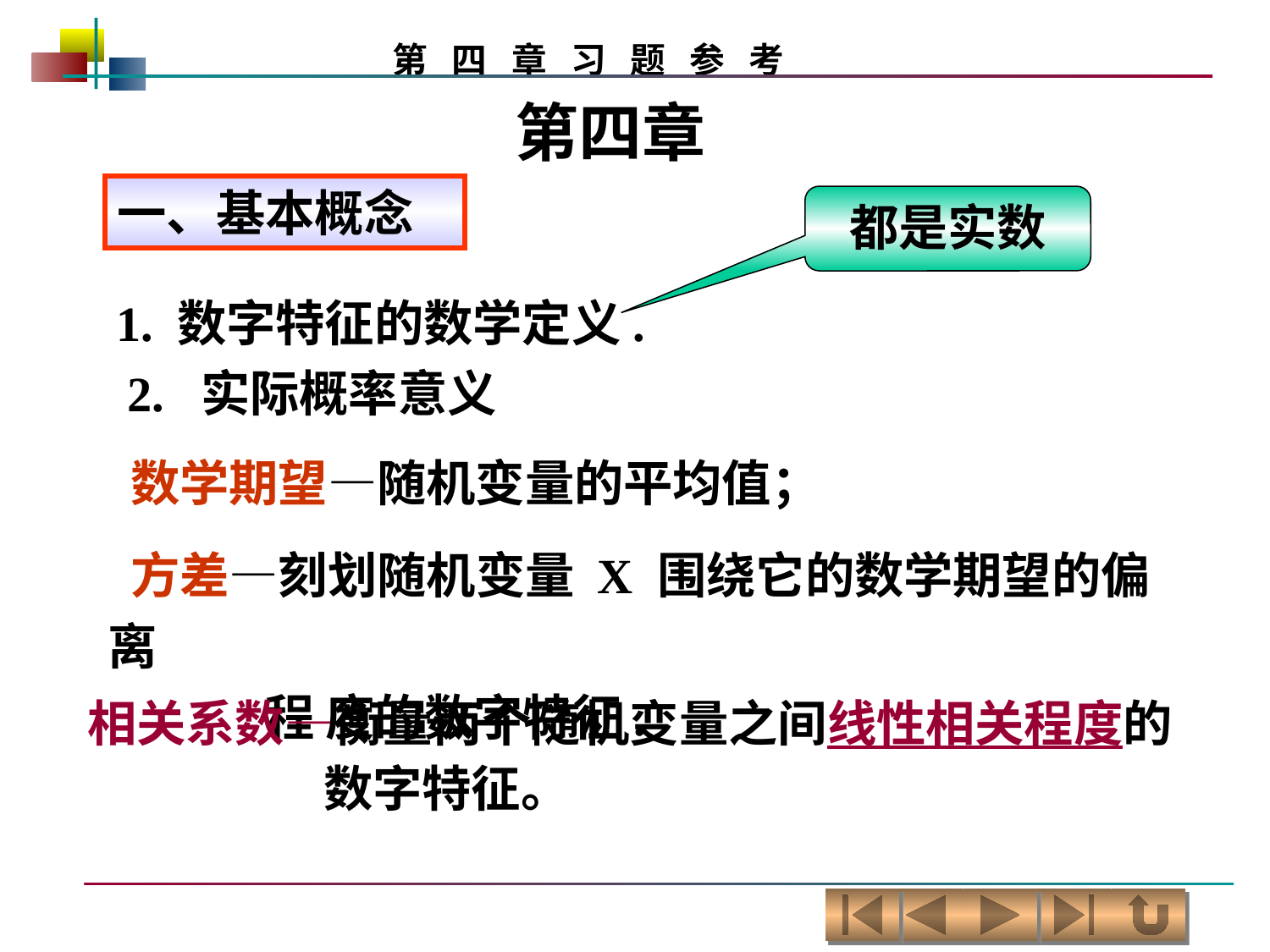

第四章
一、基本概念
都是实数
1. 数字特征的数学定义.
2.  实际概率意义
 数学期望—随机变量的平均值；
 方差—刻划随机变量 X 围绕它的数学期望的偏离
             程 度的数字特征.
相关系数—衡量两个随机变量之间线性相关程度的
                    数字特征。